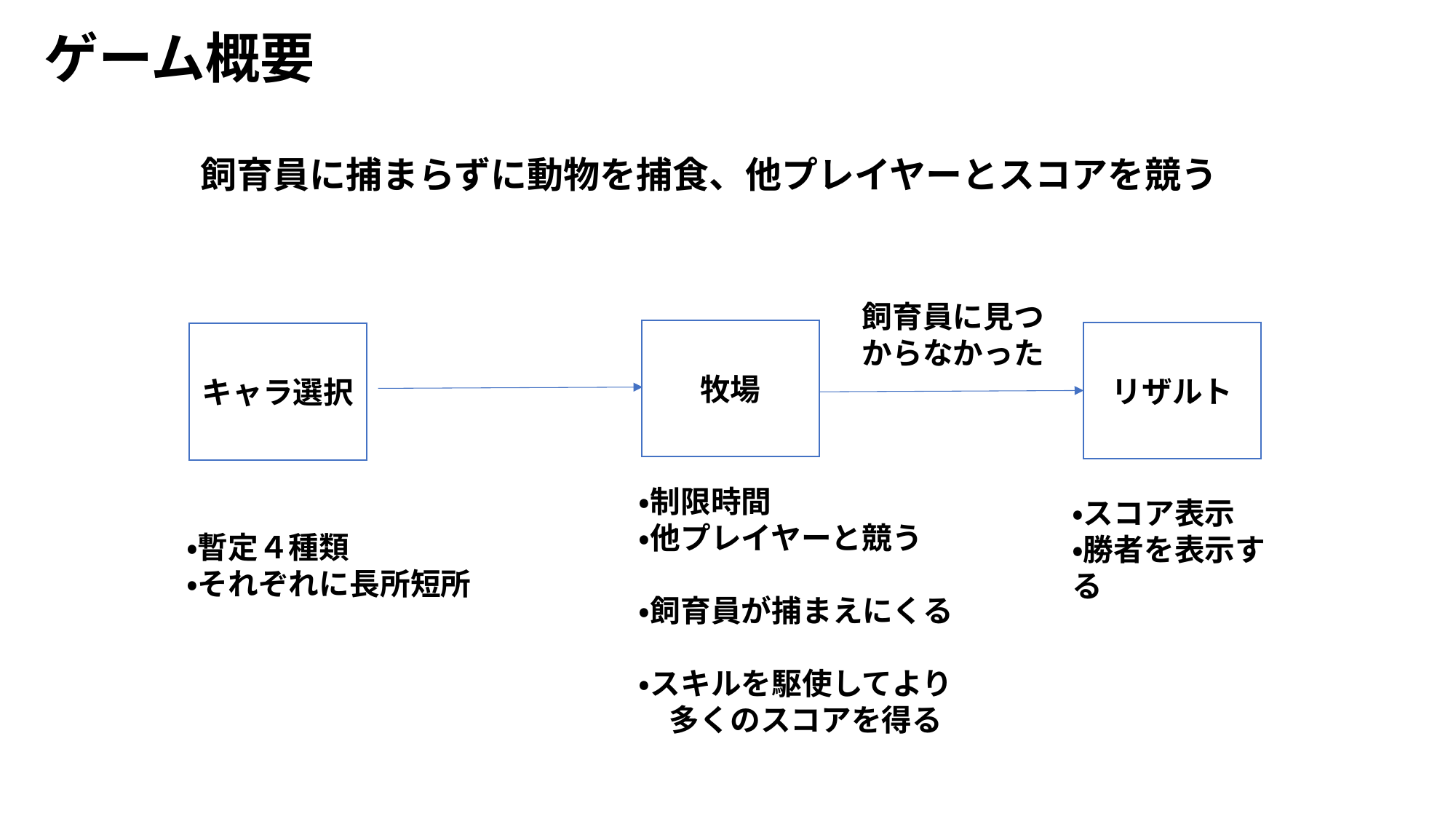

# ゲーム概要

飼育員に捕まらずに動物を捕食、他プレイヤーとスコアを競う
飼育員に見つからなかった
牧場
リザルト
キャラ選択
・制限時間
・他プレイヤーと競う

・飼育員が捕まえにくる

・スキルを駆使してより　　多くのスコアを得る
・スコア表示
・勝者を表示する

・暫定４種類
・それぞれに長所短所